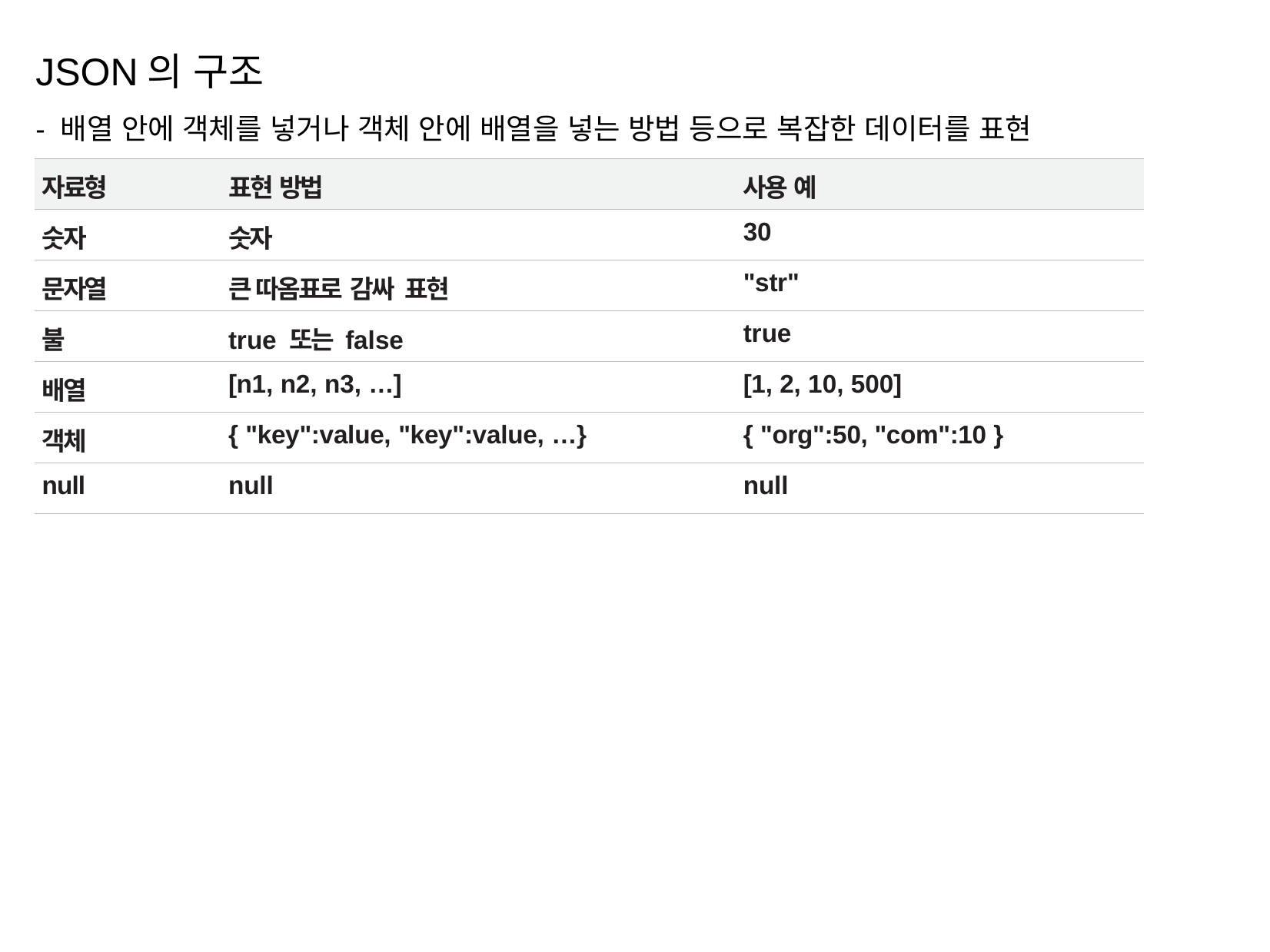

JSON의 구조
- 배열 안에 객체를 넣거나 객체 안에 배열을 넣는 방법 등으로 복잡한 데이터를 표현
| 자료형 | 표현 방법 | 사용 예 |
| --- | --- | --- |
| 숫자 | 숫자 | 30 |
| 문자열 | 큰 따옴표로 감싸 표현 | "str" |
| 불 | true 또는 false | true |
| 배열 | [n1, n2, n3, …] | [1, 2, 10, 500] |
| 객체 | { "key":value, "key":value, …} | { "org":50, "com":10 } |
| null | null | null |